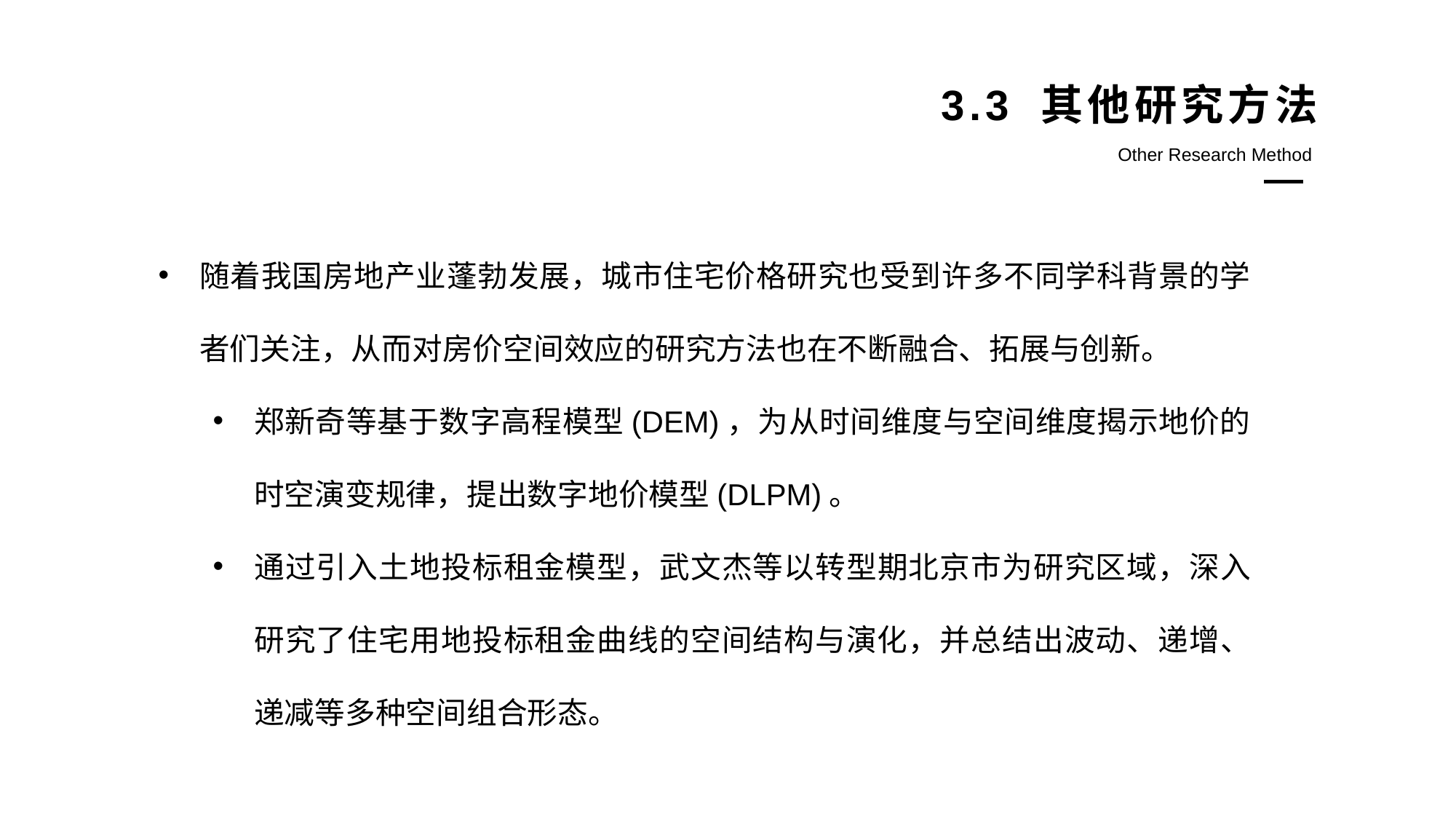

3.3 其他研究方法
Other Research Method
随着我国房地产业蓬勃发展，城市住宅价格研究也受到许多不同学科背景的学者们关注，从而对房价空间效应的研究方法也在不断融合、拓展与创新。
郑新奇等基于数字高程模型(DEM)，为从时间维度与空间维度揭示地价的时空演变规律，提出数字地价模型(DLPM)。
通过引入土地投标租金模型，武文杰等以转型期北京市为研究区域，深入研究了住宅用地投标租金曲线的空间结构与演化，并总结出波动、递增、递减等多种空间组合形态。